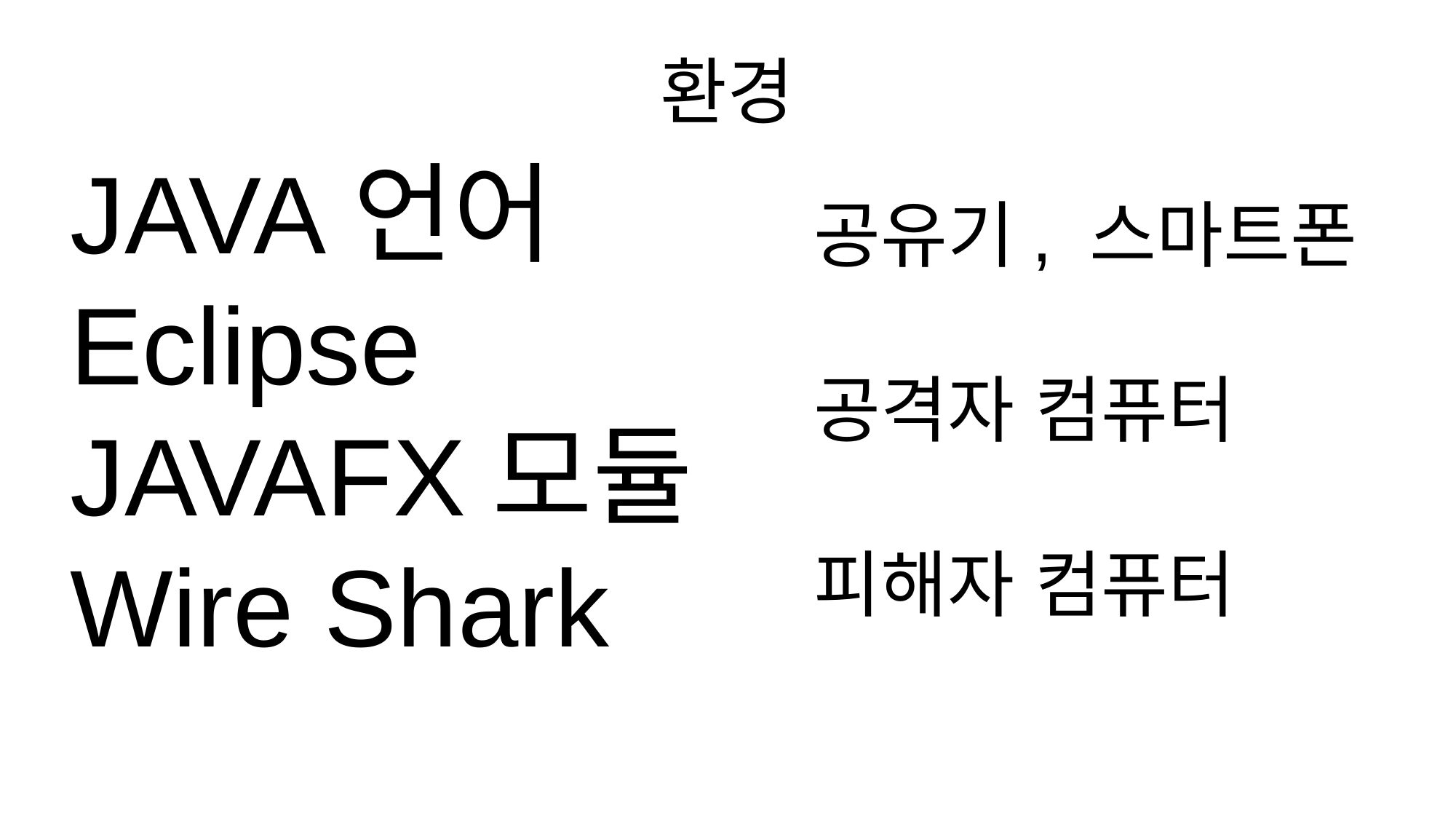

환경
JAVA언어
Eclipse
JAVAFX모듈
Wire Shark
공유기, 스마트폰

공격자 컴퓨터

피해자 컴퓨터